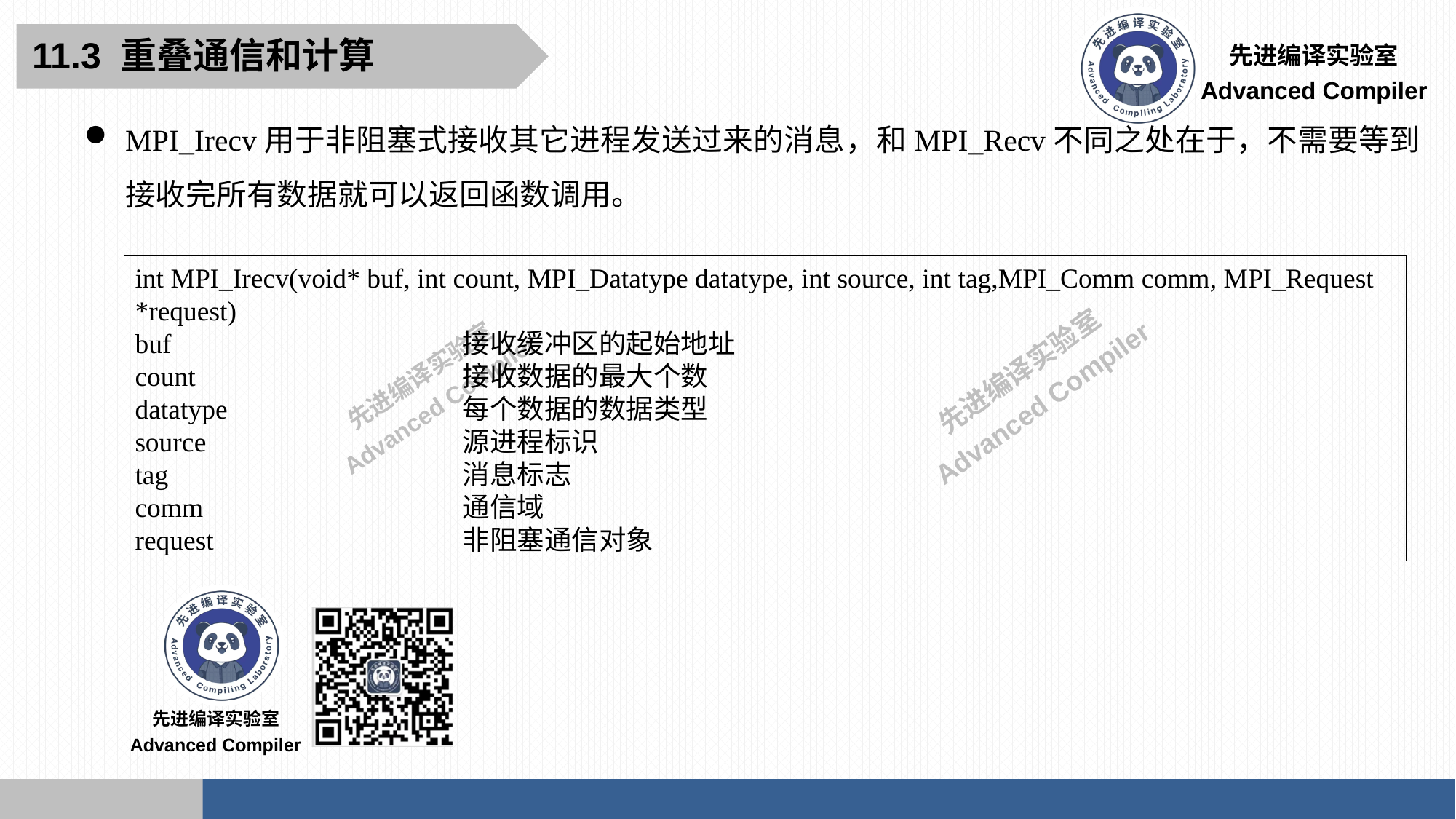

11.3 重叠通信和计算
MPI_Irecv用于非阻塞式接收其它进程发送过来的消息，和MPI_Recv不同之处在于，不需要等到接收完所有数据就可以返回函数调用。

int MPI_Irecv(void* buf, int count, MPI_Datatype datatype, int source, int tag,MPI_Comm comm, MPI_Request *request)
buf 			接收缓冲区的起始地址
count 			接收数据的最大个数
datatype 			每个数据的数据类型
source 			源进程标识
tag 			消息标志
comm 			通信域
request 			非阻塞通信对象